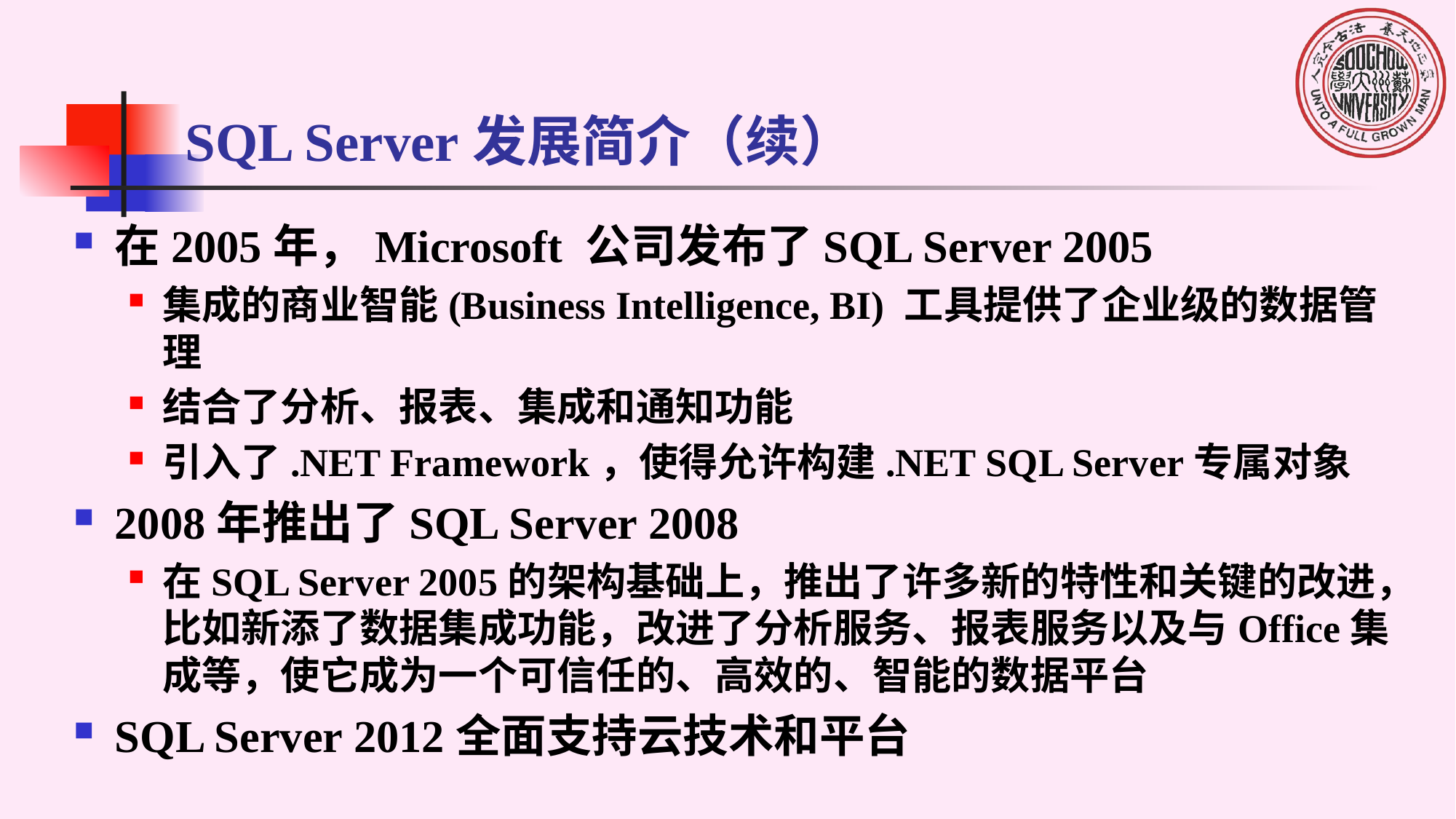

# SQL Server发展简介（续）
在2005年，Microsoft 公司发布了SQL Server 2005
集成的商业智能(Business Intelligence, BI) 工具提供了企业级的数据管理
结合了分析、报表、集成和通知功能
引入了.NET Framework，使得允许构建.NET SQL Server专属对象
2008年推出了SQL Server 2008
在SQL Server 2005的架构基础上，推出了许多新的特性和关键的改进，比如新添了数据集成功能，改进了分析服务、报表服务以及与Office集成等，使它成为一个可信任的、高效的、智能的数据平台
SQL Server 2012全面支持云技术和平台